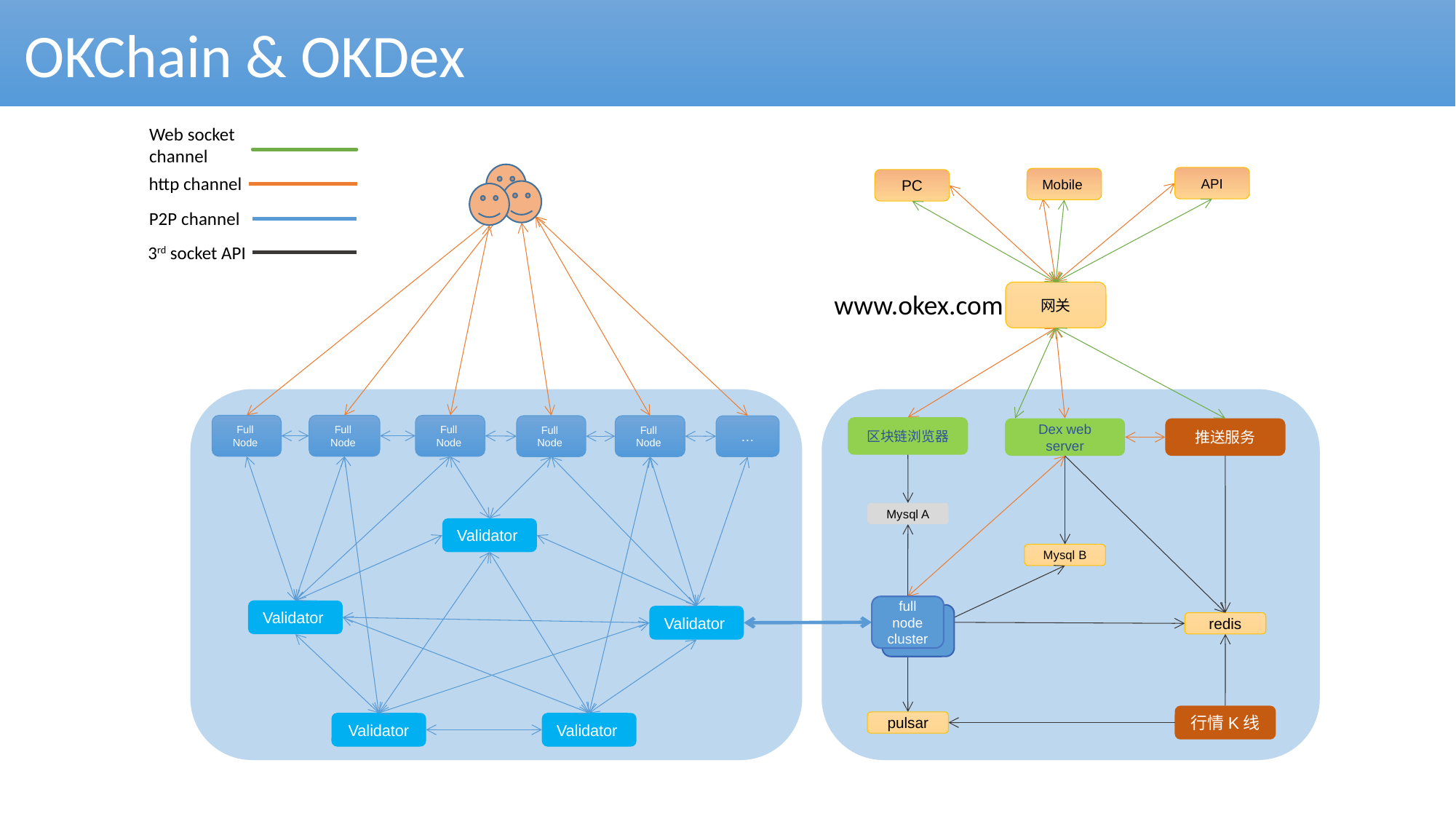

OKChain & OKDex
Web socket
channel
http channel
P2P channel
3rd socket API

API
Mobile
PC
网关
www.okex.com

Full
Node
Full
Node
Full
Node
Full
Node
Full
Node
…
区块链浏览器
Dex web server
推送服务
Mysql A
Validator
Mysql B
full node
cluster
Validator

Validator
redis
行情K线
pulsar
Validator
Validator